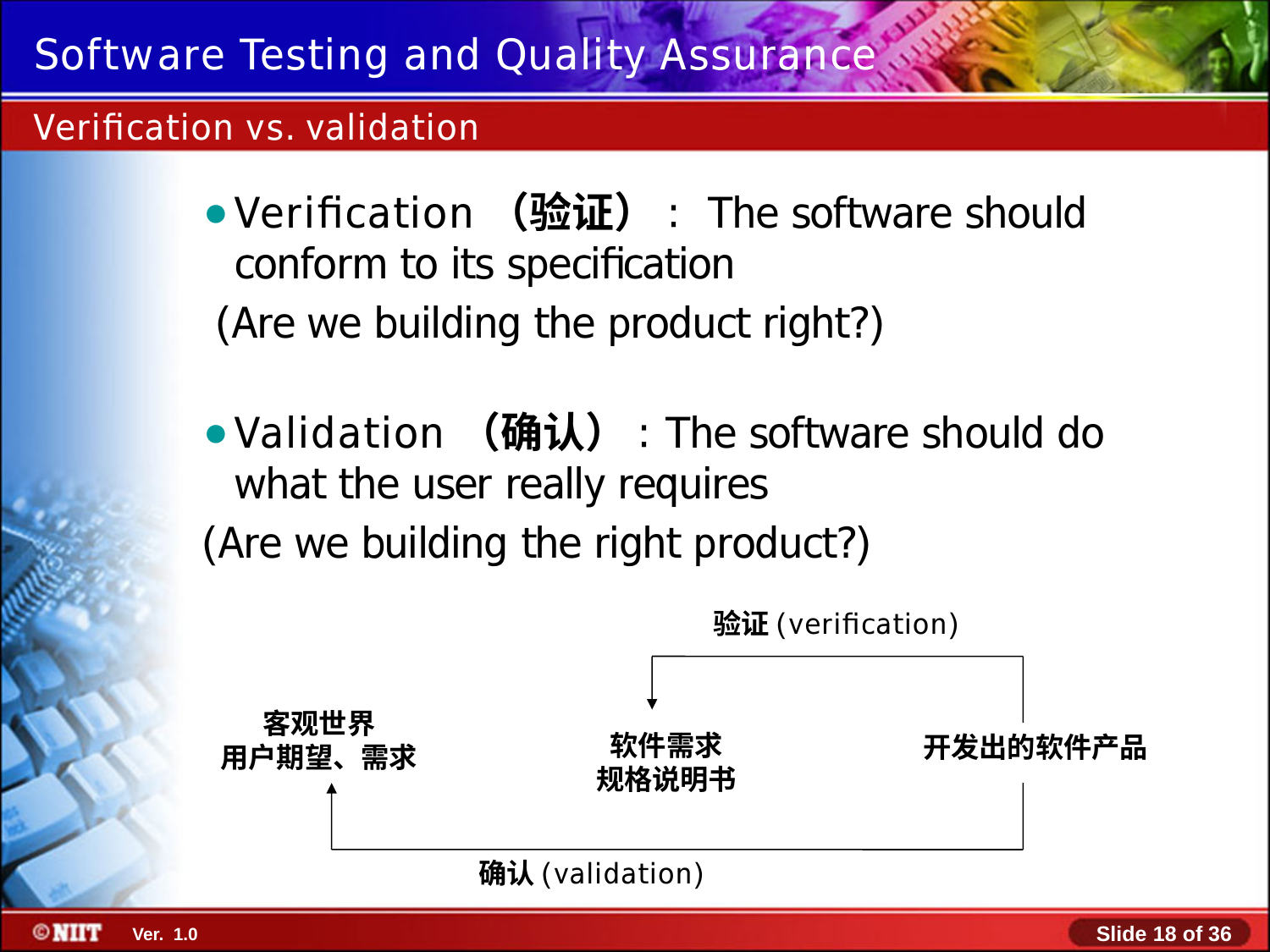

Verification vs. validation
Verification（验证）:  The software should conform to its specification
 (Are we building the product right?)

Validation（确认）: The software should do what the user really requires
(Are we building the right product?)
验证(verification)

客观世界
用户期望、需求
开发出的软件产品
软件需求
规格说明书

确认(validation)